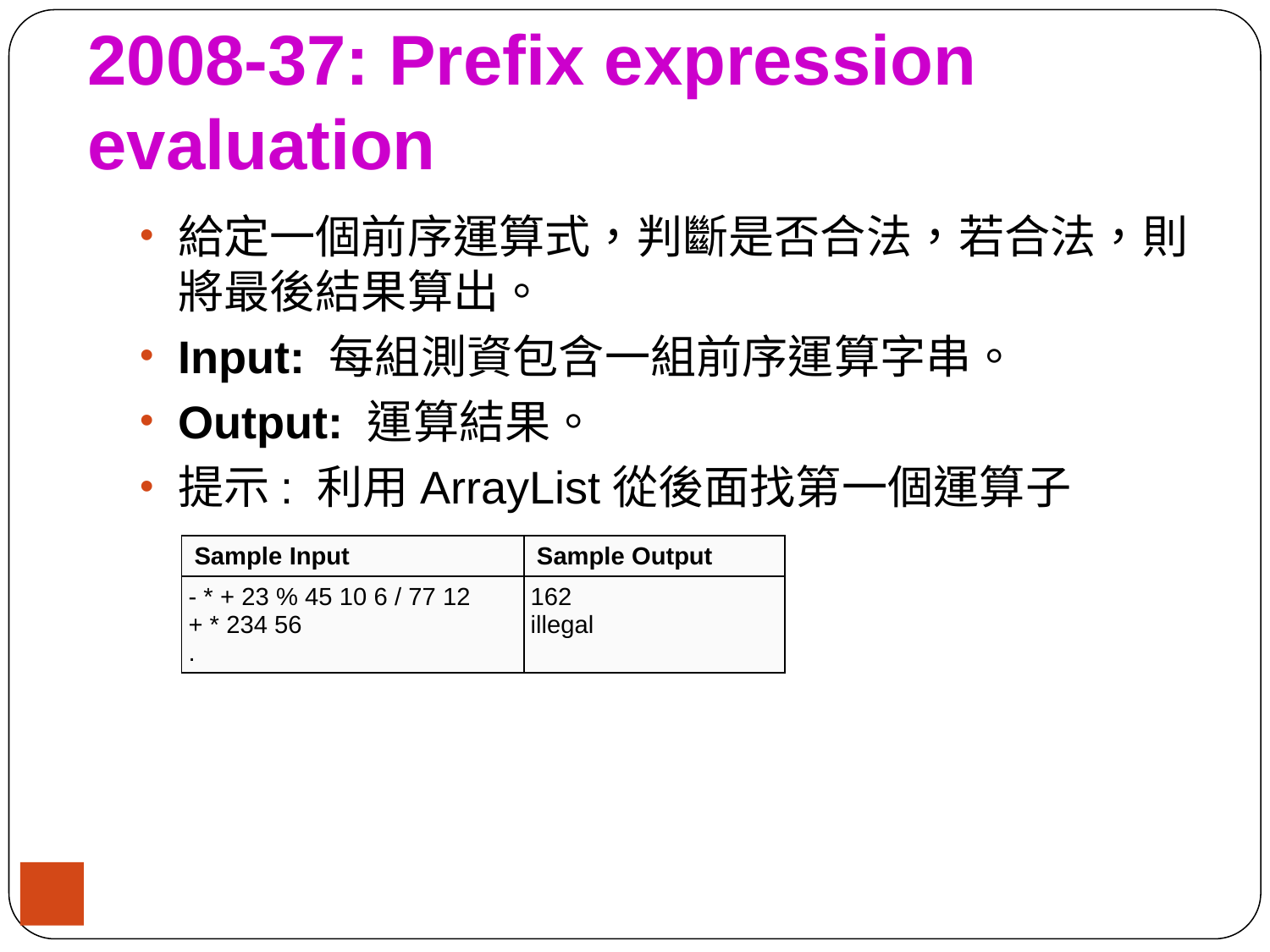

# 2008-37: Prefix expression evaluation
給定一個前序運算式，判斷是否合法，若合法，則將最後結果算出。
Input: 每組測資包含一組前序運算字串。
Output: 運算結果。
提示: 利用ArrayList從後面找第一個運算子
| Sample Input | Sample Output |
| --- | --- |
| - \* + 23 % 45 10 6 / 77 12 + \* 234 56 . | 162 illegal |